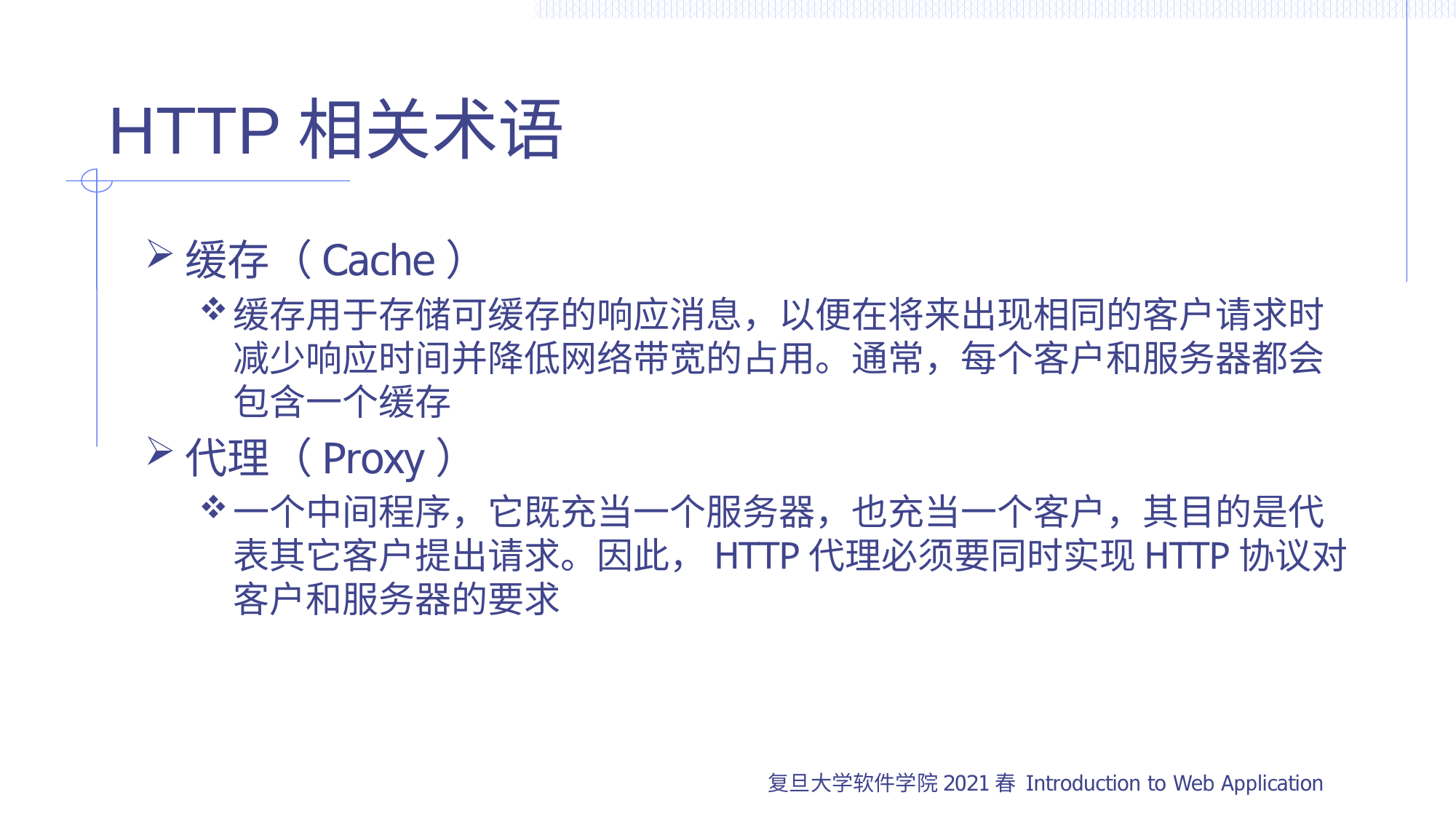

# HTTP相关术语
缓存（Cache）
缓存用于存储可缓存的响应消息，以便在将来出现相同的客户请求时减少响应时间并降低网络带宽的占用。通常，每个客户和服务器都会包含一个缓存
代理（Proxy）
一个中间程序，它既充当一个服务器，也充当一个客户，其目的是代表其它客户提出请求。因此，HTTP代理必须要同时实现HTTP协议对客户和服务器的要求